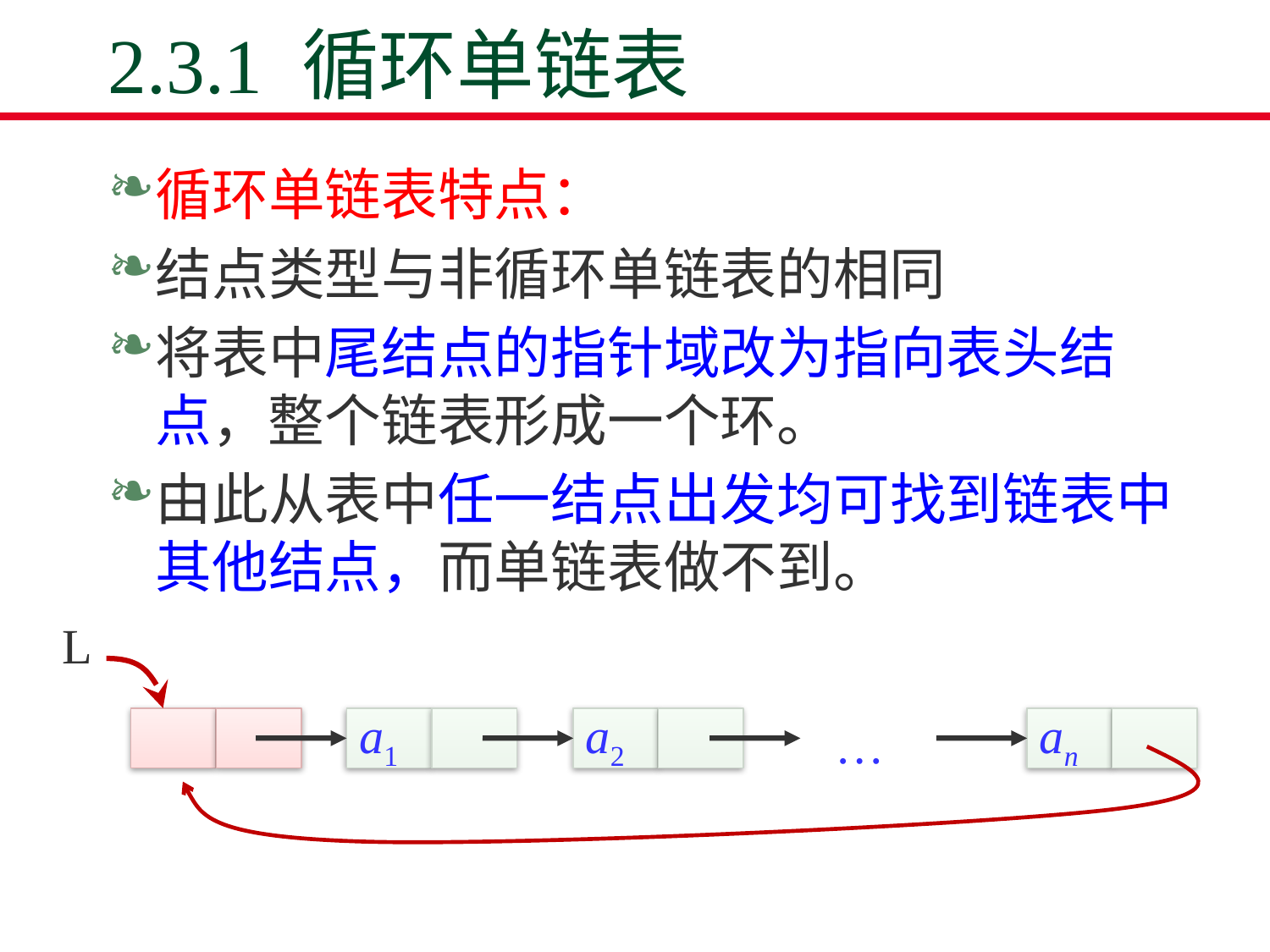

# 2.3.1 循环单链表
循环单链表特点：
结点类型与非循环单链表的相同
将表中尾结点的指针域改为指向表头结点，整个链表形成一个环。
由此从表中任一结点出发均可找到链表中其他结点，而单链表做不到。
L

a1

a2

…
an